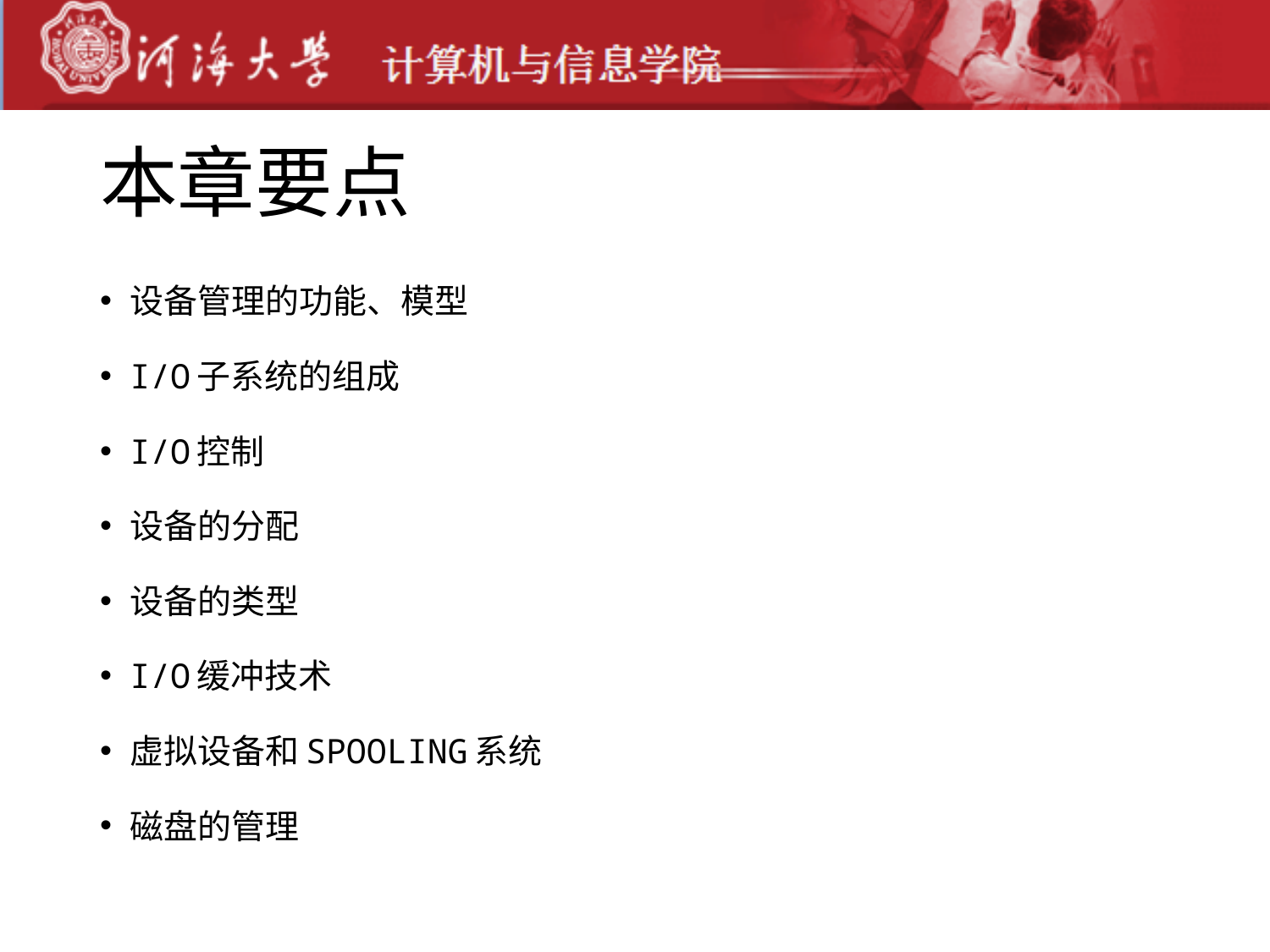

# 本章要点
设备管理的功能、模型
I/O子系统的组成
I/O控制
设备的分配
设备的类型
I/O缓冲技术
虚拟设备和SPOOLING系统
磁盘的管理